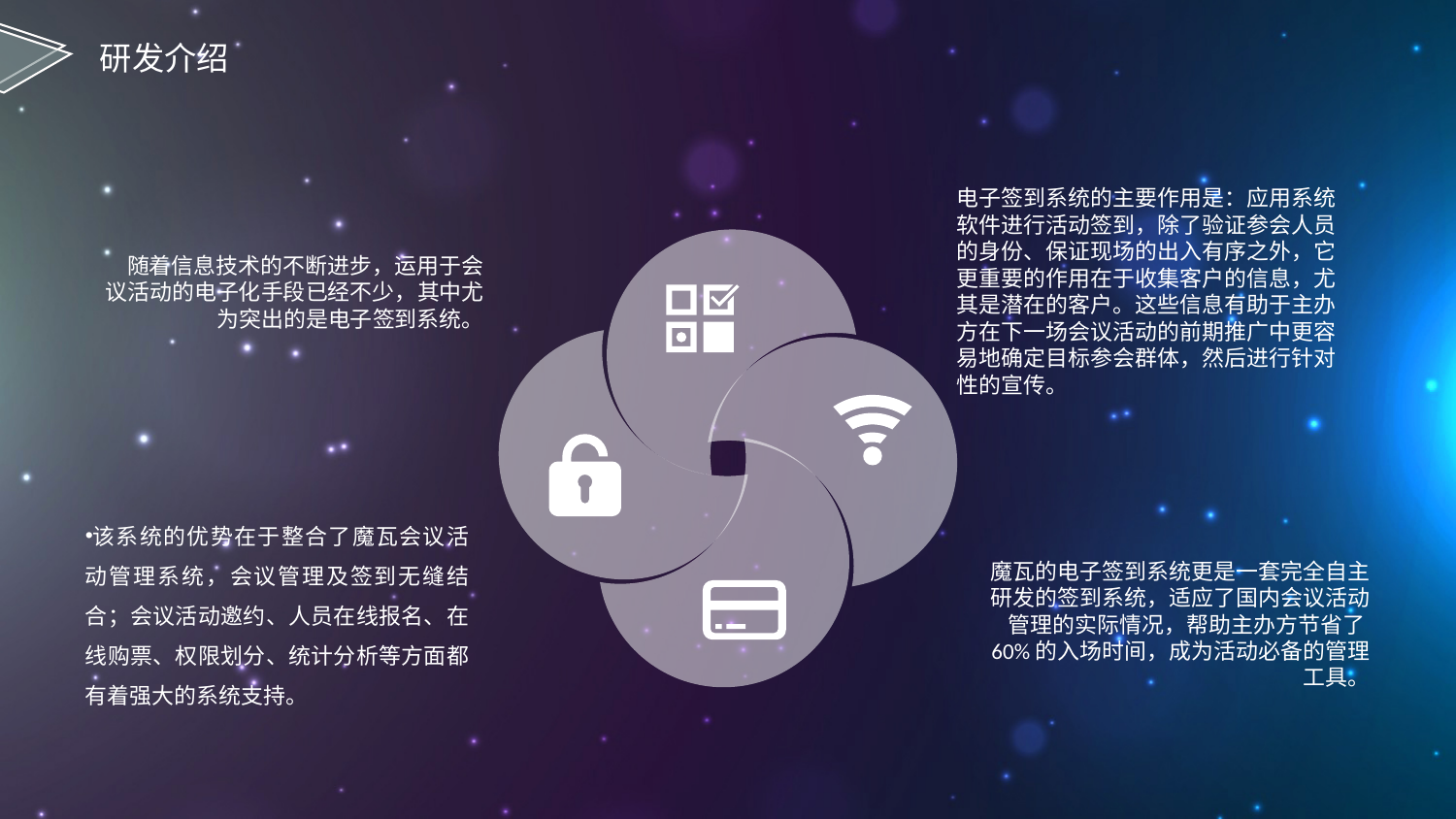

研发介绍
电子签到系统的主要作用是：应用系统软件进行活动签到，除了验证参会人员的身份、保证现场的出入有序之外，它更重要的作用在于收集客户的信息，尤其是潜在的客户。这些信息有助于主办方在下一场会议活动的前期推广中更容易地确定目标参会群体，然后进行针对性的宣传。

  随着信息技术的不断进步，运用于会议活动的电子化手段已经不少，其中尤为突出的是电子签到系统。
该系统的优势在于整合了魔瓦会议活动管理系统，会议管理及签到无缝结合；会议活动邀约、人员在线报名、在线购票、权限划分、统计分析等方面都有着强大的系统支持。
魔瓦的电子签到系统更是一套完全自主研发的签到系统，适应了国内会议活动管理的实际情况，帮助主办方节省了60%的入场时间，成为活动必备的管理工具。